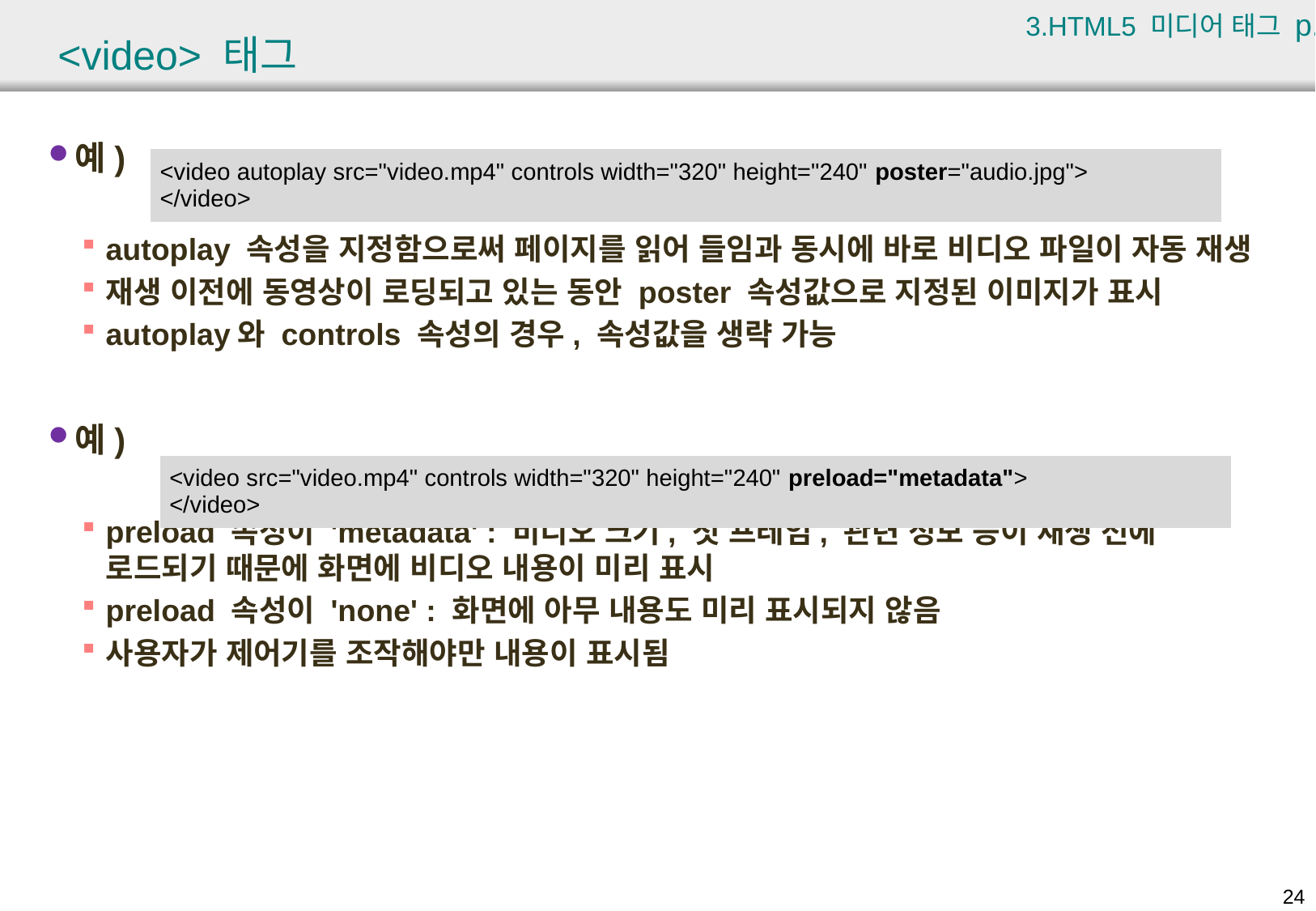

3.HTML5 미디어 태그 p.66
# <video> 태그
예)

autoplay 속성을 지정함으로써 페이지를 읽어 들임과 동시에 바로 비디오 파일이 자동 재생
재생 이전에 동영상이 로딩되고 있는 동안 poster 속성값으로 지정된 이미지가 표시
autoplay와 controls 속성의 경우, 속성값을 생략 가능

예)

preload 속성이 'metadata' : 비디오 크기, 첫 프레임, 관련 정보 등이 재생 전에 로드되기 때문에 화면에 비디오 내용이 미리 표시
preload 속성이 'none' : 화면에 아무 내용도 미리 표시되지 않음
사용자가 제어기를 조작해야만 내용이 표시됨

| <video autoplay src="video.mp4" controls width="320" height="240" poster="audio.jpg"> </video> |
| --- |
| <video src="video.mp4" controls width="320" height="240" preload="metadata"> </video> |
| --- |